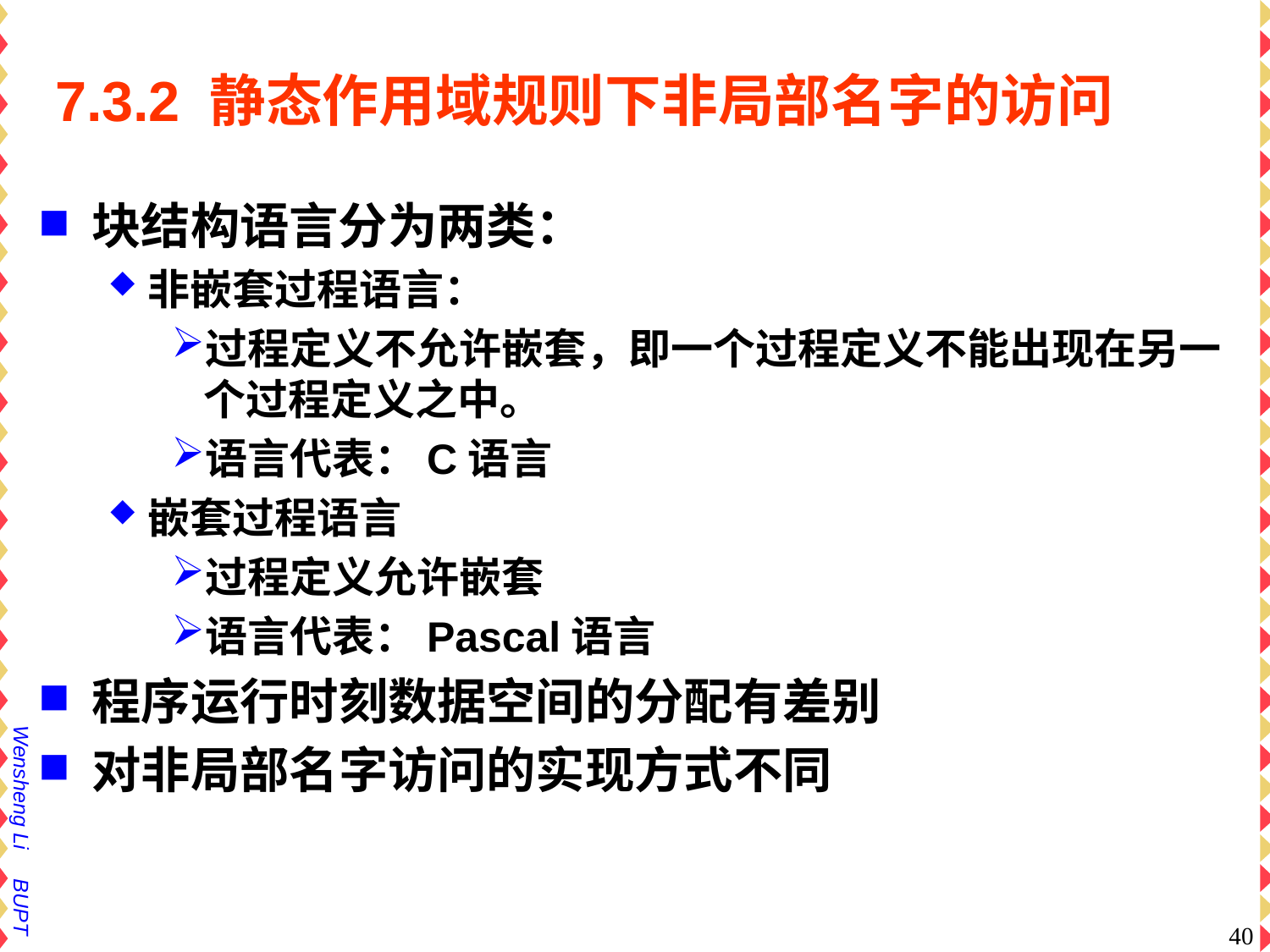

# 7.3.2 静态作用域规则下非局部名字的访问
块结构语言分为两类：
非嵌套过程语言：
过程定义不允许嵌套，即一个过程定义不能出现在另一个过程定义之中。
语言代表：C语言
嵌套过程语言
过程定义允许嵌套
语言代表：Pascal语言
程序运行时刻数据空间的分配有差别
对非局部名字访问的实现方式不同
40